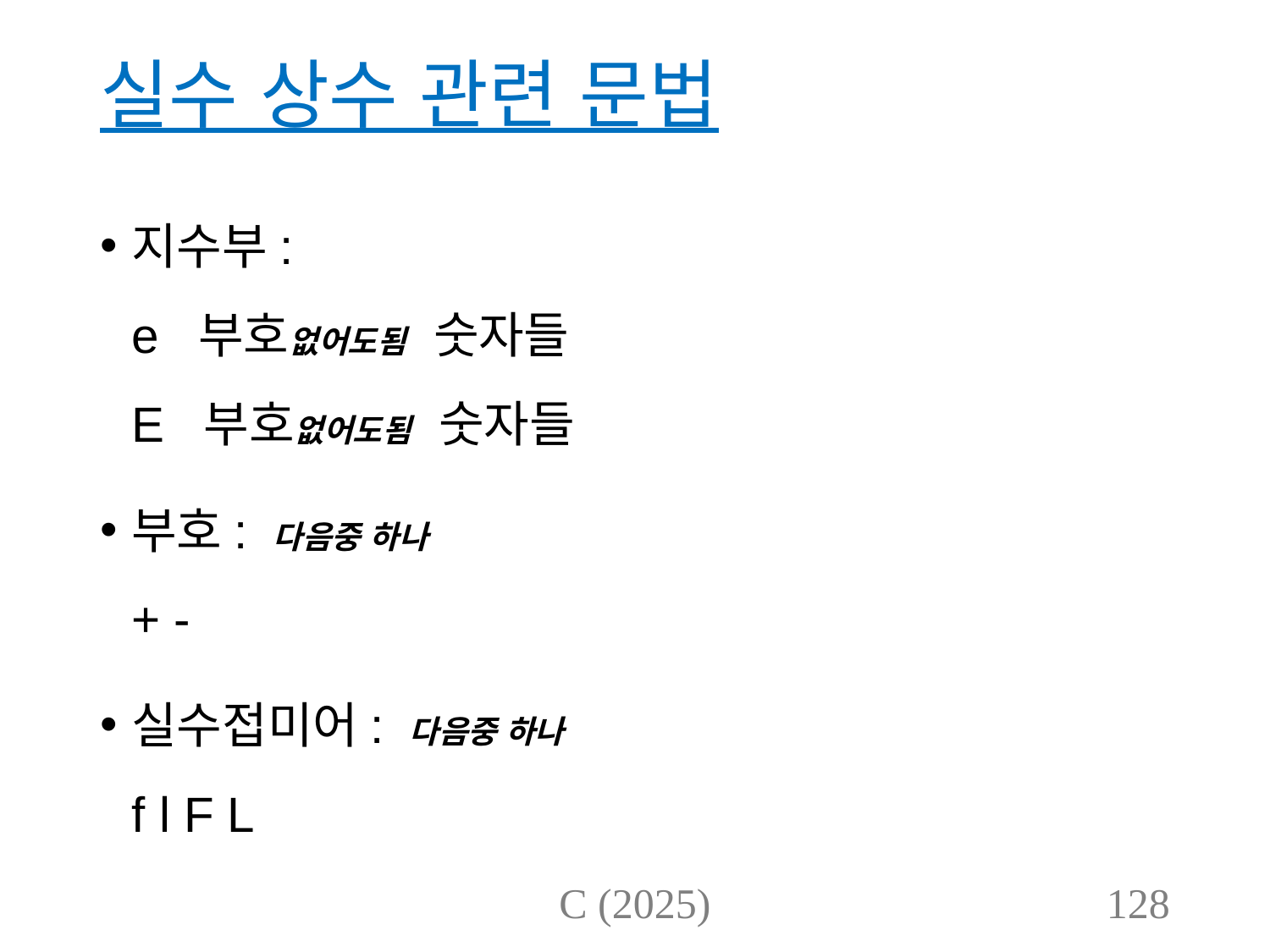

# 실수 상수 관련 문법
지수부:
e  부호없어도됨  숫자들
E  부호없어도됨  숫자들
부호: 다음중 하나
+ -
실수접미어: 다음중 하나
f l F L
C (2025)
128